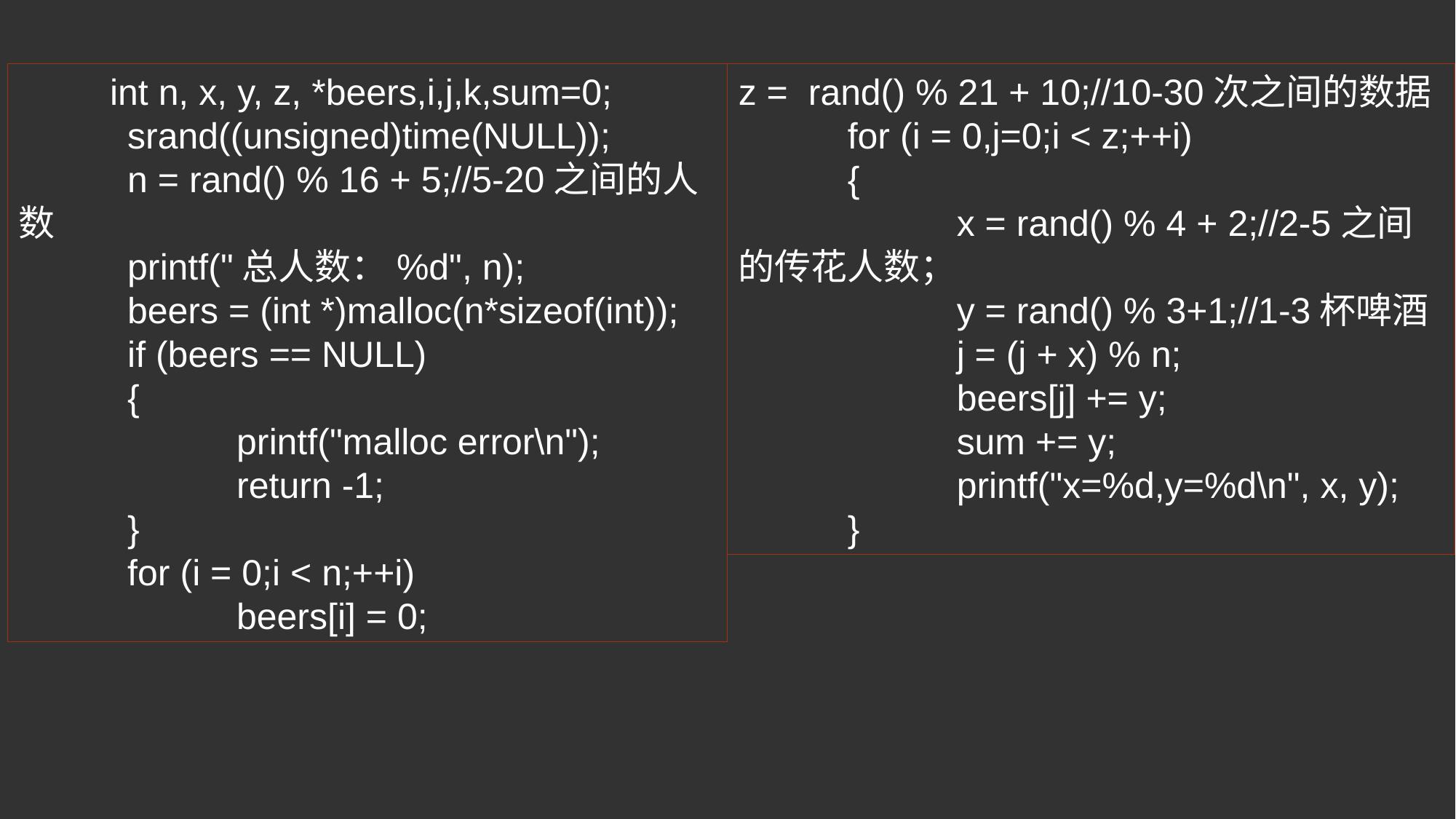

int n, x, y, z, *beers,i,j,k,sum=0;
	srand((unsigned)time(NULL));
	n = rand() % 16 + 5;//5-20之间的人数
	printf("总人数：%d", n);
	beers = (int *)malloc(n*sizeof(int));
	if (beers == NULL)
	{
		printf("malloc error\n");
		return -1;
	}
	for (i = 0;i < n;++i)
		beers[i] = 0;
z =  rand() % 21 + 10;//10-30次之间的数据
	for (i = 0,j=0;i < z;++i)
	{
		x = rand() % 4 + 2;//2-5之间的传花人数；
		y = rand() % 3+1;//1-3杯啤酒
		j = (j + x) % n;
		beers[j] += y;
		sum += y;
		printf("x=%d,y=%d\n", x, y);
	}